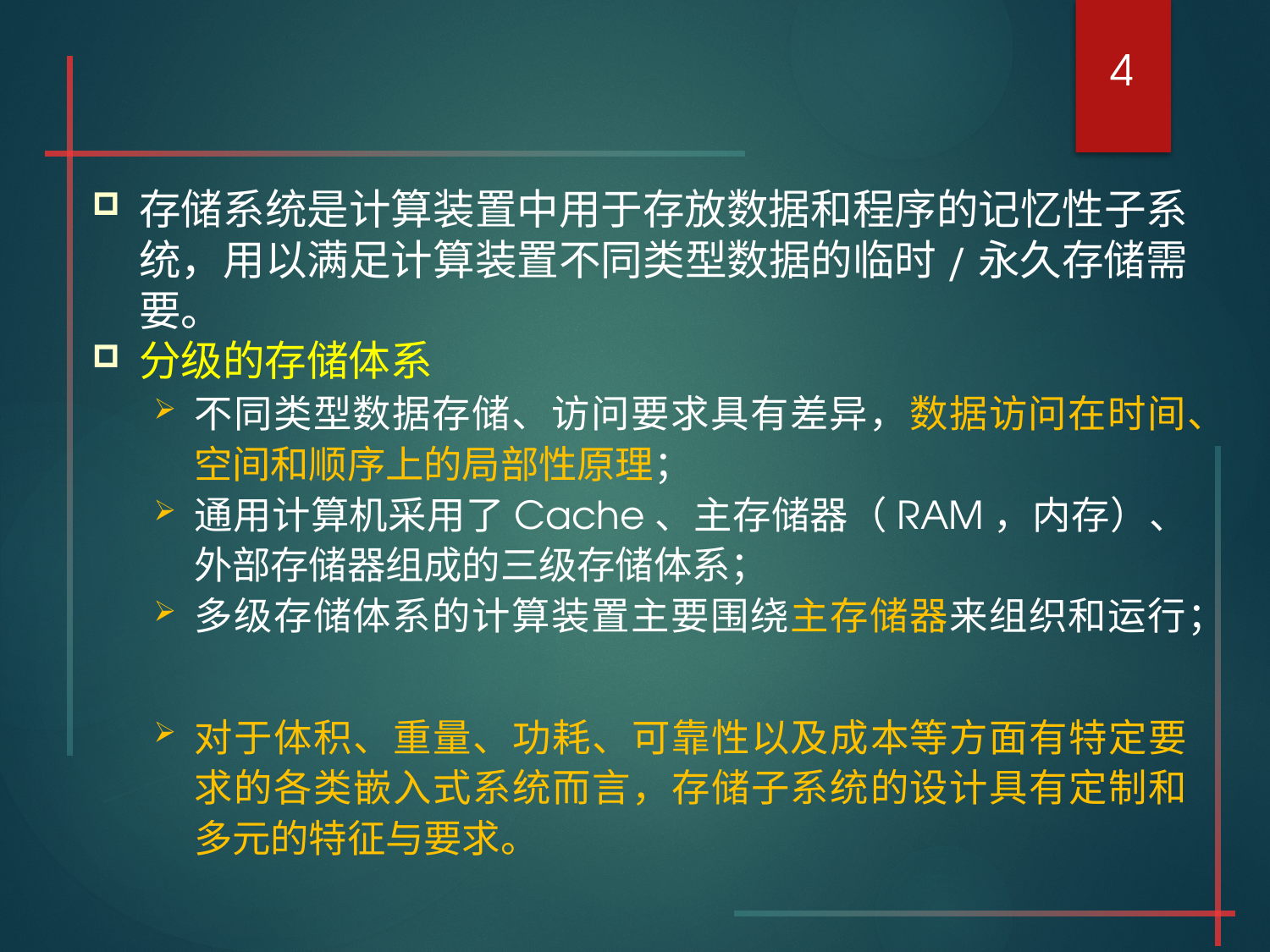

4
存储系统是计算装置中用于存放数据和程序的记忆性子系统，用以满足计算装置不同类型数据的临时/永久存储需要。
分级的存储体系
不同类型数据存储、访问要求具有差异，数据访问在时间、空间和顺序上的局部性原理；
通用计算机采用了Cache、主存储器（RAM，内存）、外部存储器组成的三级存储体系；
多级存储体系的计算装置主要围绕主存储器来组织和运行；

对于体积、重量、功耗、可靠性以及成本等方面有特定要求的各类嵌入式系统而言，存储子系统的设计具有定制和多元的特征与要求。